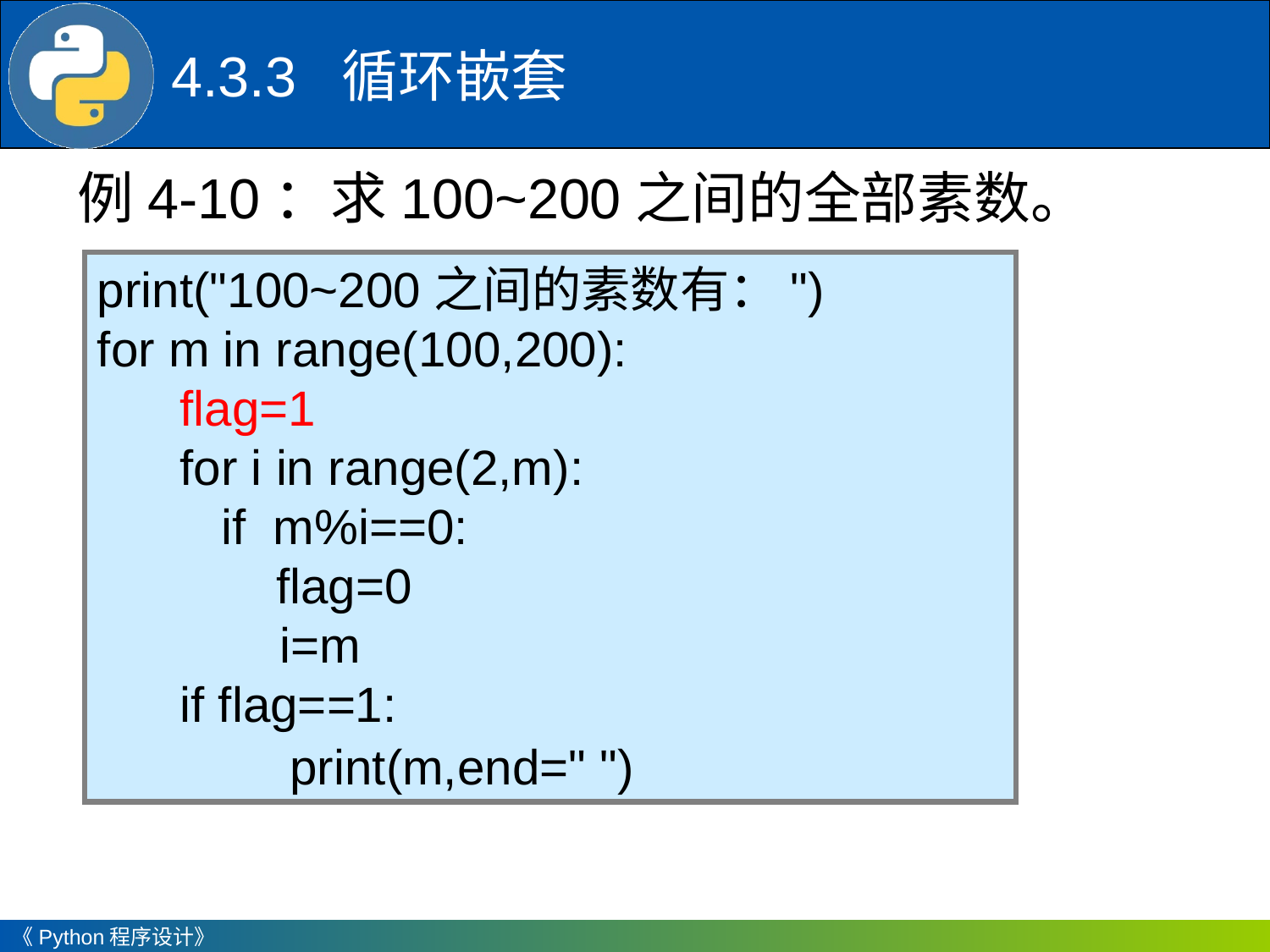

4.3.3  循环嵌套
# 例4-10：求100~200之间的全部素数。
print("100~200之间的素数有：")
for m in range(100,200):
      flag=1
      for i in range(2,m):
         if  m%i==0:
             flag=0
	    i=m
      if flag==1:
              print(m,end=" ")